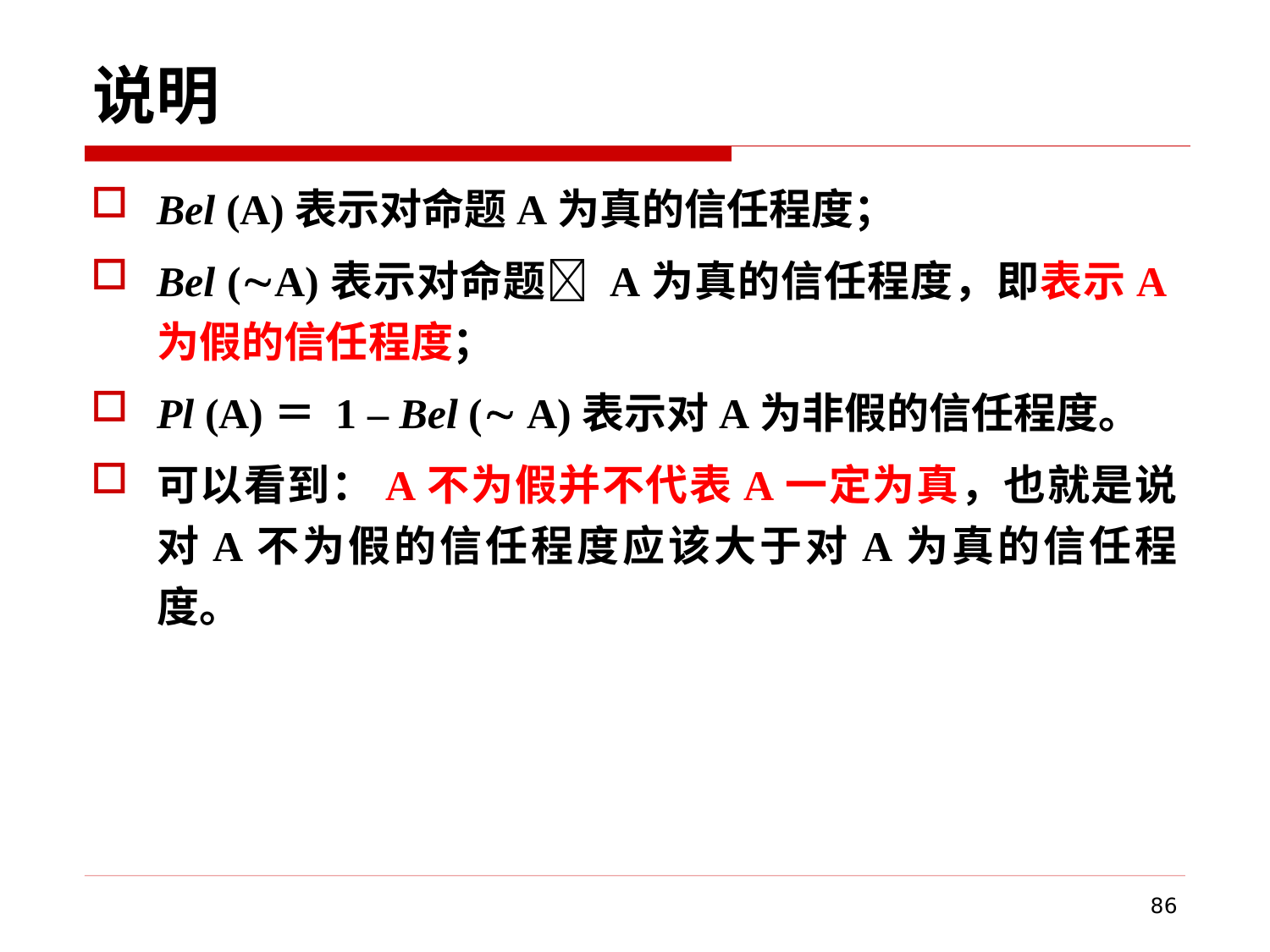

# 说明
Bel (A)表示对命题A为真的信任程度；
Bel (∼A)表示对命题∼ A为真的信任程度，即表示A为假的信任程度；
Pl (A)＝ 1 – Bel (∼ A)表示对A为非假的信任程度。
可以看到：A不为假并不代表A一定为真，也就是说对A不为假的信任程度应该大于对A为真的信任程度。
86